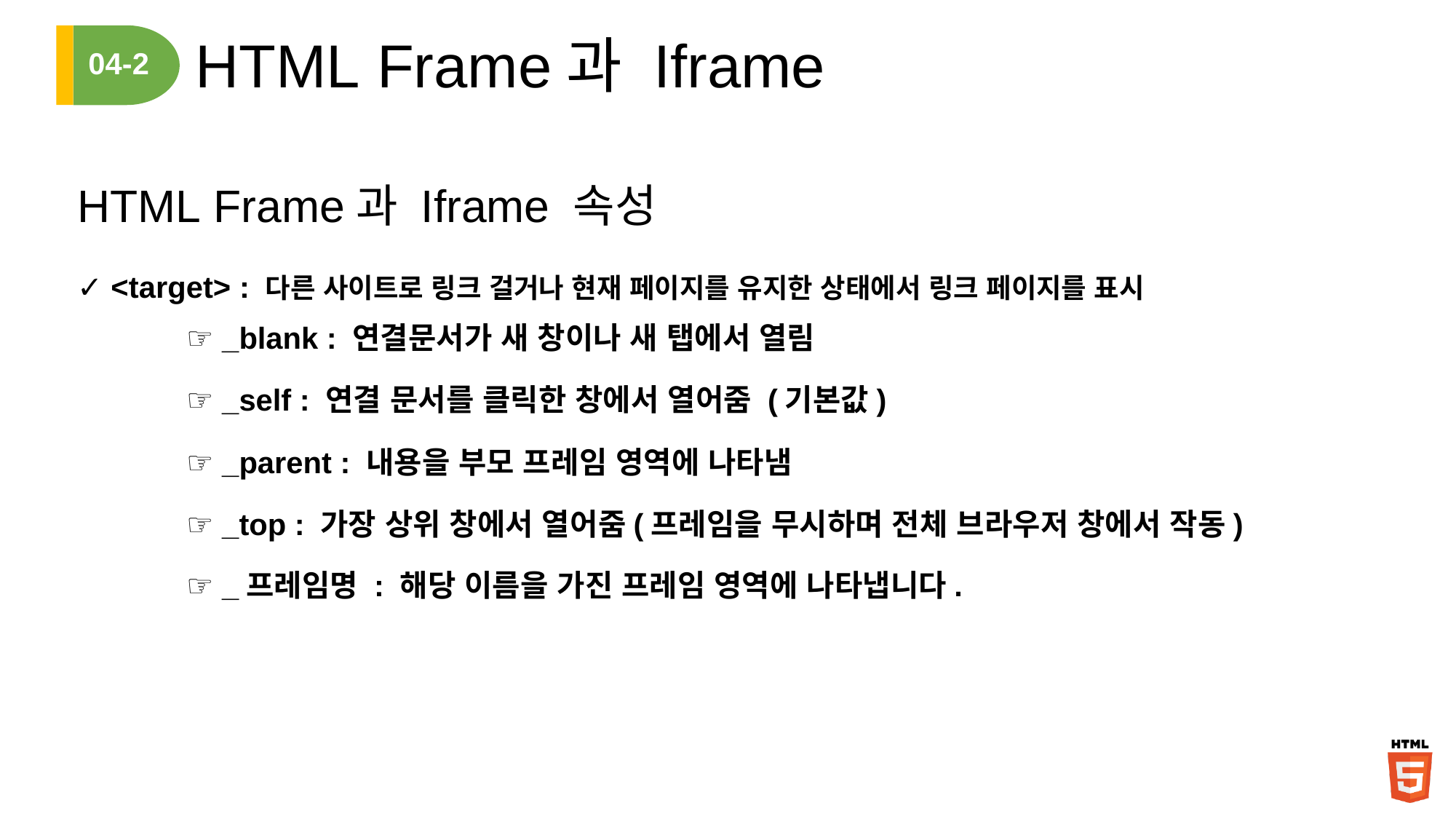

HTML Frame과 Iframe
04-2
HTML Frame과 Iframe 속성

✓ <target> : 다른 사이트로 링크 걸거나 현재 페이지를 유지한 상태에서 링크 페이지를 표시

	☞ _blank : 연결문서가 새 창이나 새 탭에서 열림

	☞ _self : 연결 문서를 클릭한 창에서 열어줌 (기본값)

	☞ _parent : 내용을 부모 프레임 영역에 나타냄

	☞ _top : 가장 상위 창에서 열어줌(프레임을 무시하며 전체 브라우저 창에서 작동)

	☞ _프레임명 : 해당 이름을 가진 프레임 영역에 나타냅니다.